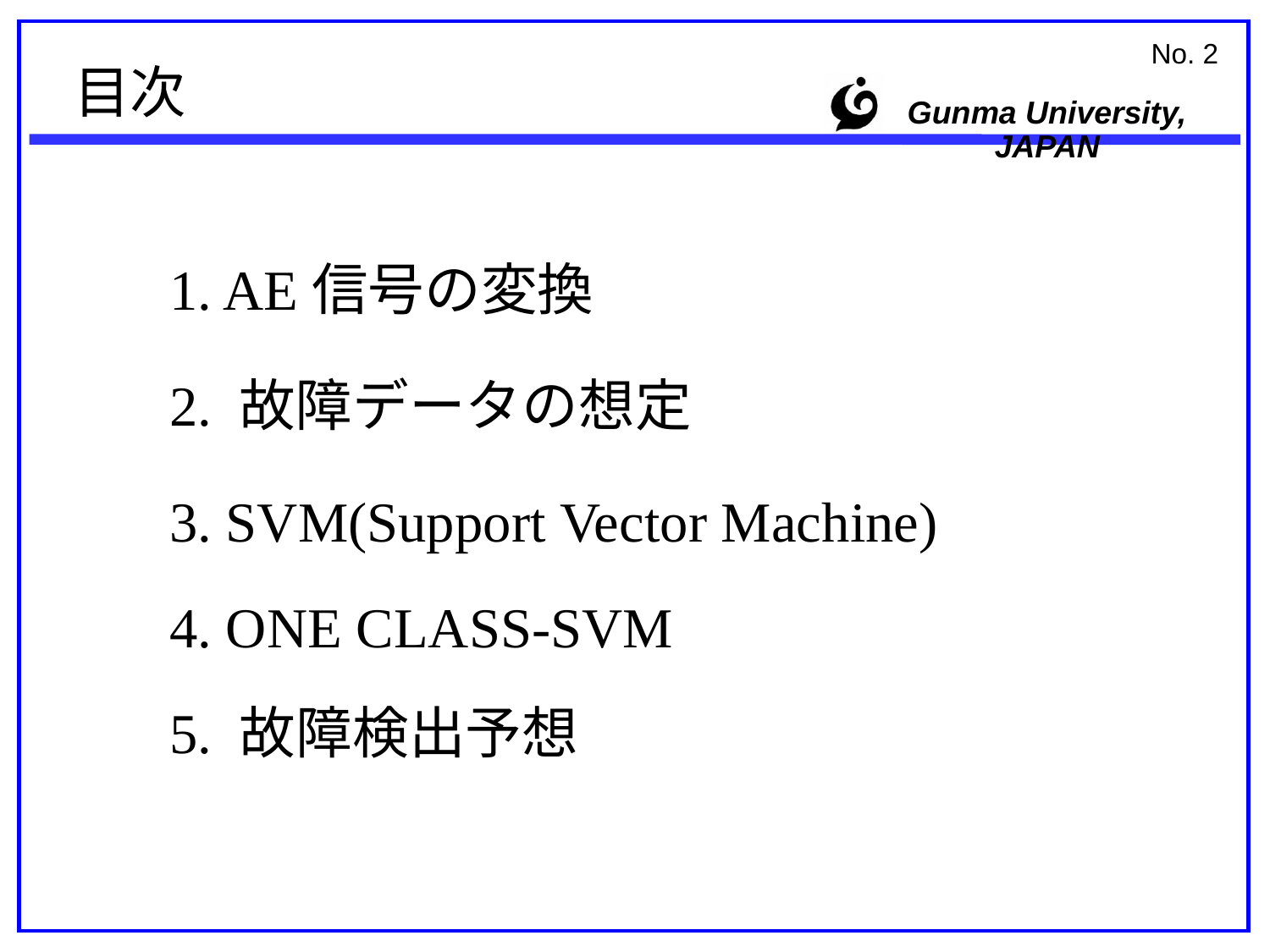

# 目次
1. AE信号の変換
2. 故障データの想定
3. SVM(Support Vector Machine)
4. ONE CLASS-SVM
5. 故障検出予想